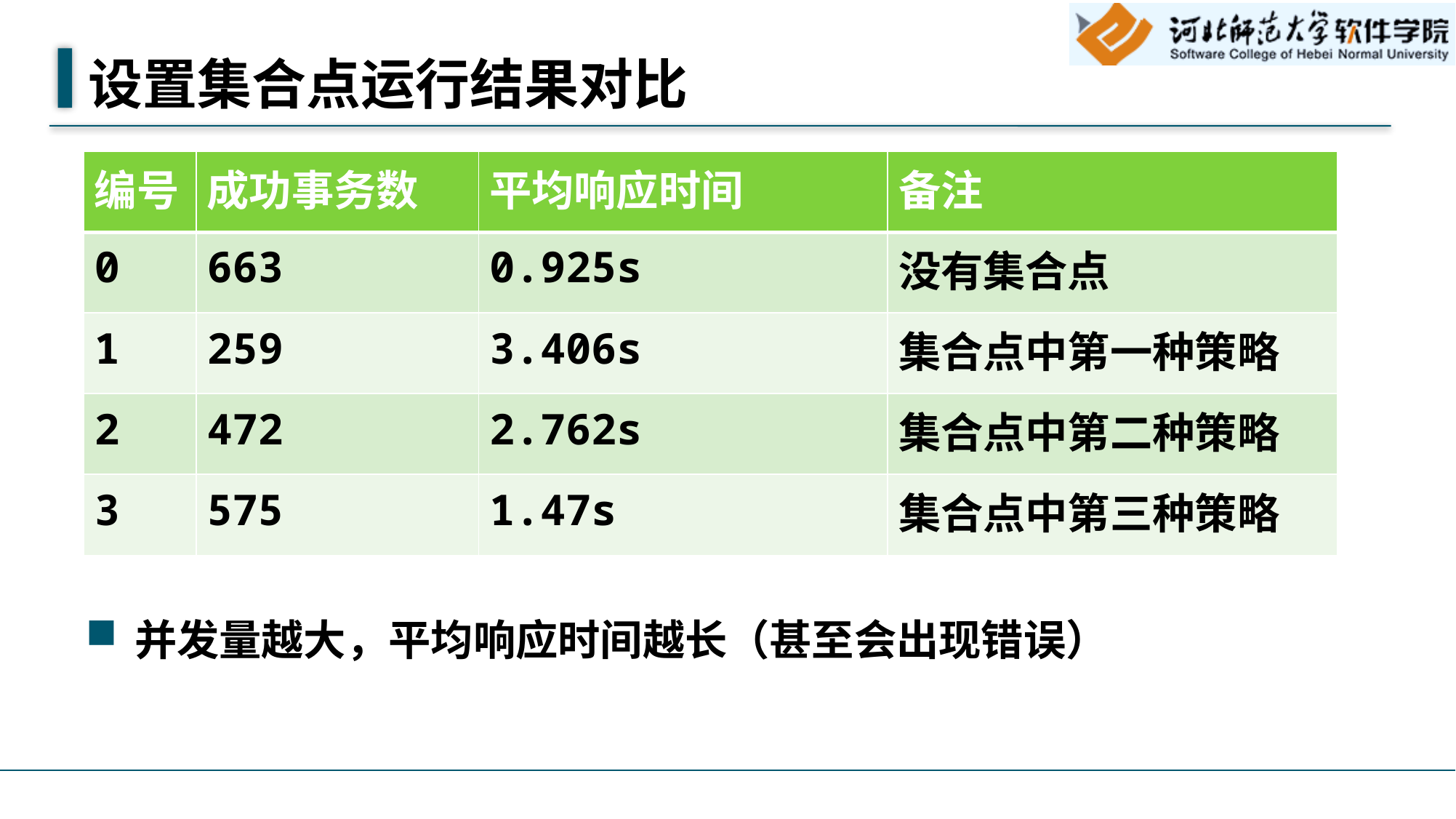

# 设置集合点运行结果对比
| 编号 | 成功事务数 | 平均响应时间 | 备注 |
| --- | --- | --- | --- |
| 0 | 663 | 0.925s | 没有集合点 |
| 1 | 259 | 3.406s | 集合点中第一种策略 |
| 2 | 472 | 2.762s | 集合点中第二种策略 |
| 3 | 575 | 1.47s | 集合点中第三种策略 |
并发量越大，平均响应时间越长（甚至会出现错误）